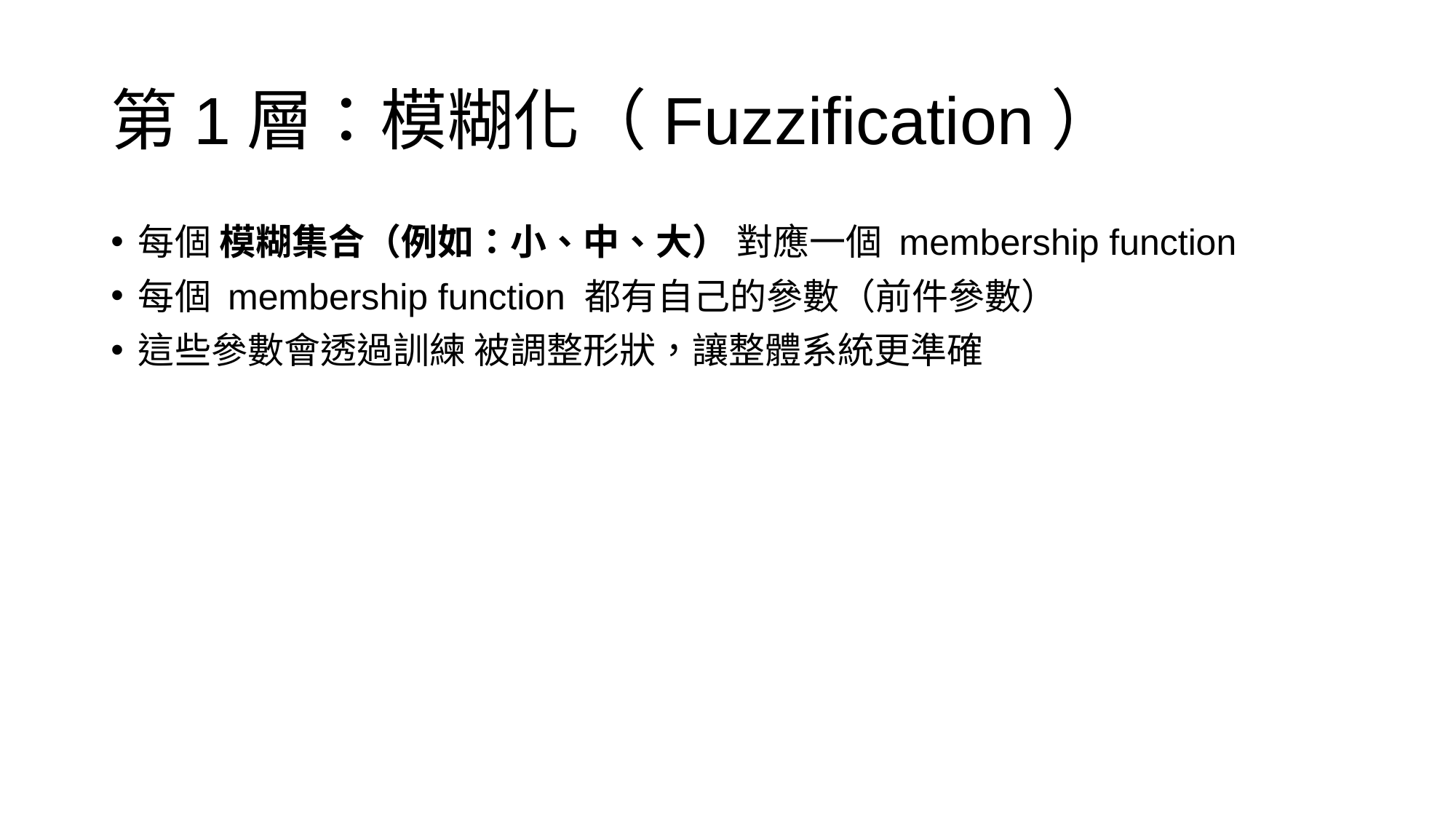

# 第1層：模糊化（Fuzzification）
每個 模糊集合（例如：小、中、大） 對應一個 membership function
每個 membership function 都有自己的參數（前件參數）
這些參數會透過訓練 被調整形狀，讓整體系統更準確